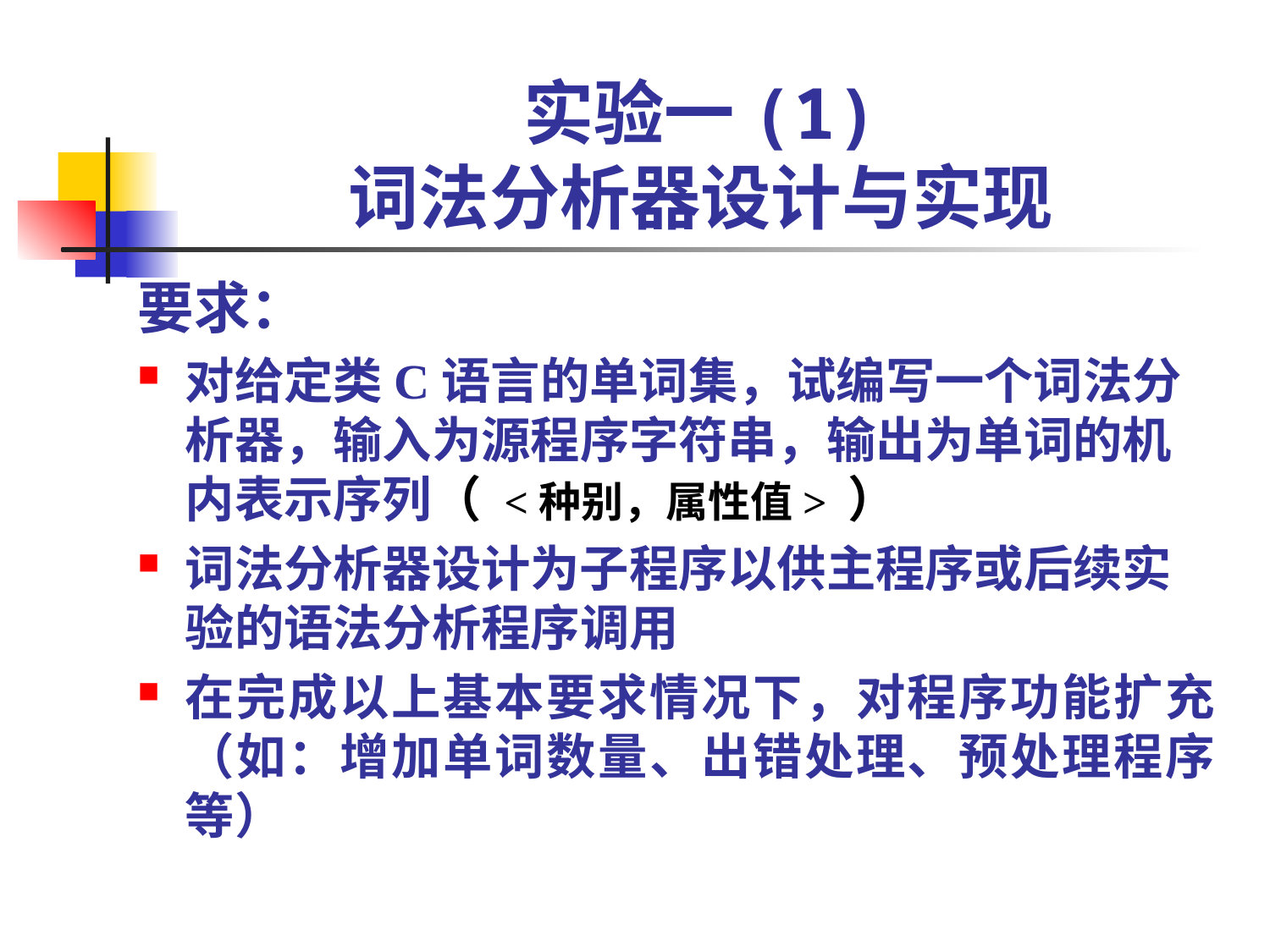

# 实验一(1) 词法分析器设计与实现
要求：
对给定类C语言的单词集，试编写一个词法分析器，输入为源程序字符串，输出为单词的机内表示序列（ <种别，属性值> ）
词法分析器设计为子程序以供主程序或后续实验的语法分析程序调用
在完成以上基本要求情况下，对程序功能扩充（如：增加单词数量、出错处理、预处理程序等）